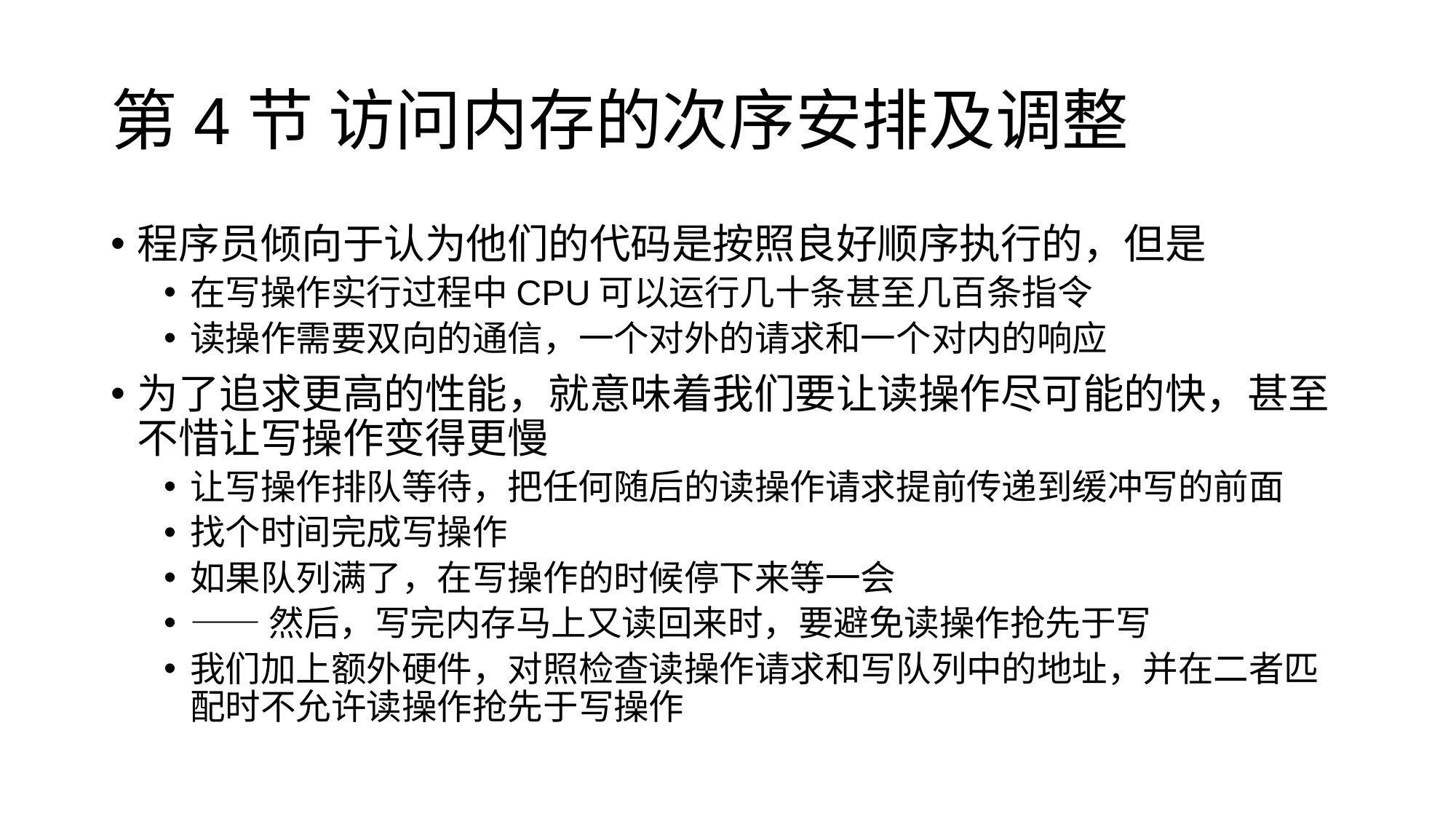

# 第4节 访问内存的次序安排及调整
程序员倾向于认为他们的代码是按照良好顺序执行的，但是
在写操作实行过程中CPU可以运行几十条甚至几百条指令
读操作需要双向的通信，一个对外的请求和一个对内的响应
为了追求更高的性能，就意味着我们要让读操作尽可能的快，甚至不惜让写操作变得更慢
让写操作排队等待，把任何随后的读操作请求提前传递到缓冲写的前面
找个时间完成写操作
如果队列满了，在写操作的时候停下来等一会
——然后，写完内存马上又读回来时，要避免读操作抢先于写
我们加上额外硬件，对照检查读操作请求和写队列中的地址，并在二者匹配时不允许读操作抢先于写操作